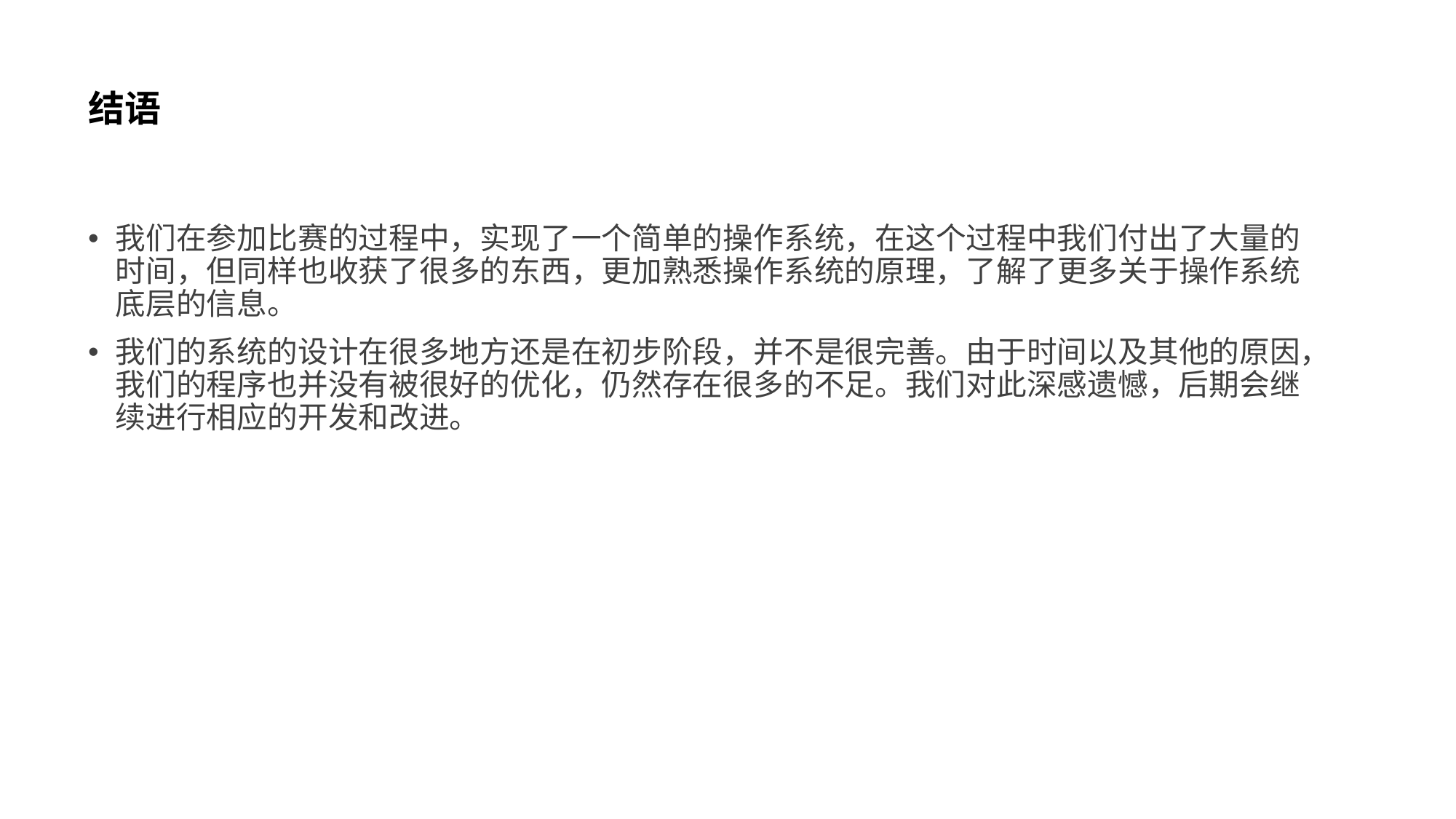

# 结语
我们在参加比赛的过程中，实现了一个简单的操作系统，在这个过程中我们付出了大量的时间，但同样也收获了很多的东西，更加熟悉操作系统的原理，了解了更多关于操作系统底层的信息。
我们的系统的设计在很多地方还是在初步阶段，并不是很完善。由于时间以及其他的原因，我们的程序也并没有被很好的优化，仍然存在很多的不足。我们对此深感遗憾，后期会继续进行相应的开发和改进。